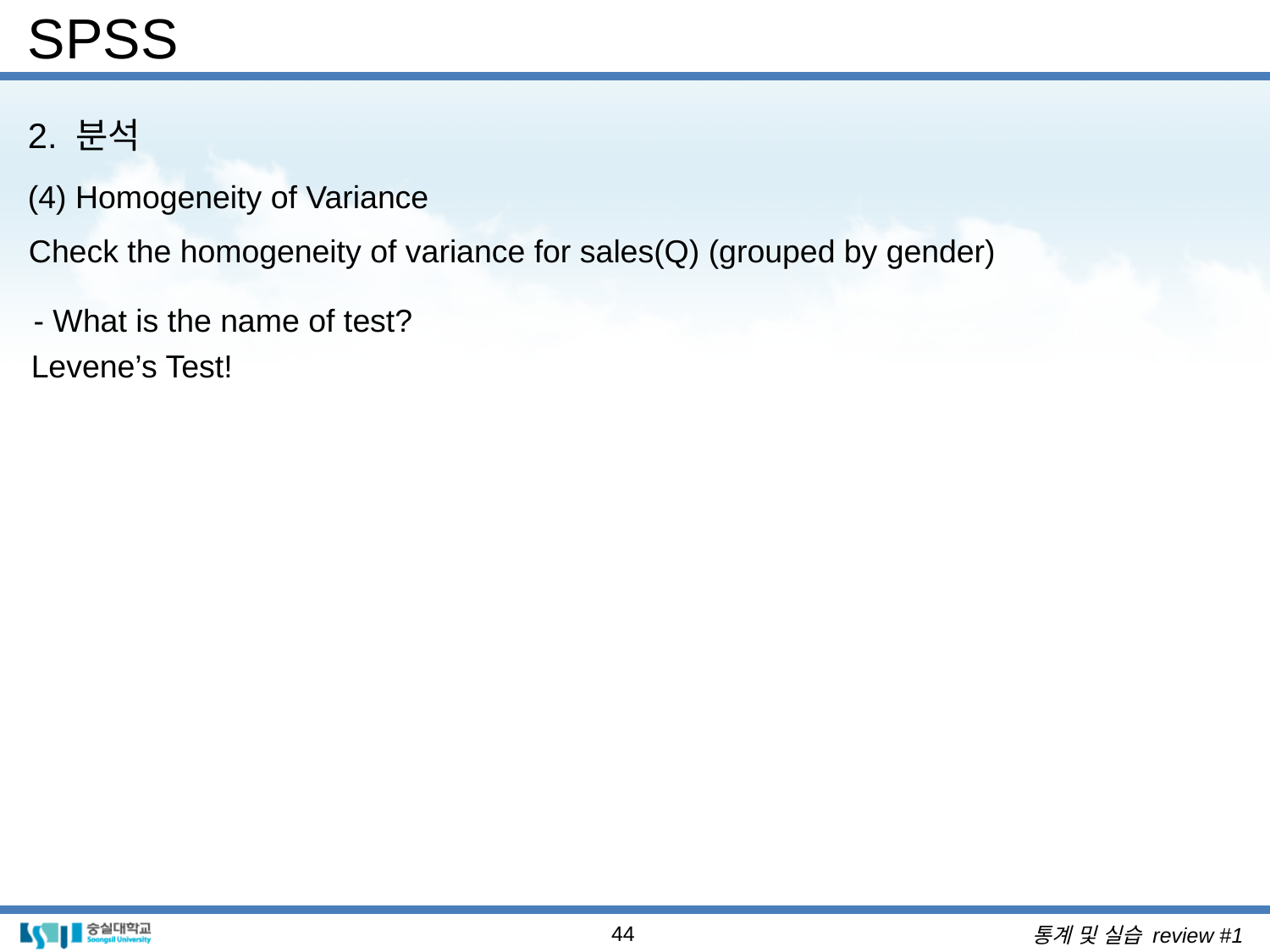

# SPSS
2. 분석
(4) Homogeneity of Variance
Check the homogeneity of variance for sales(Q) (grouped by gender)
- What is the name of test?
Levene’s Test!
44